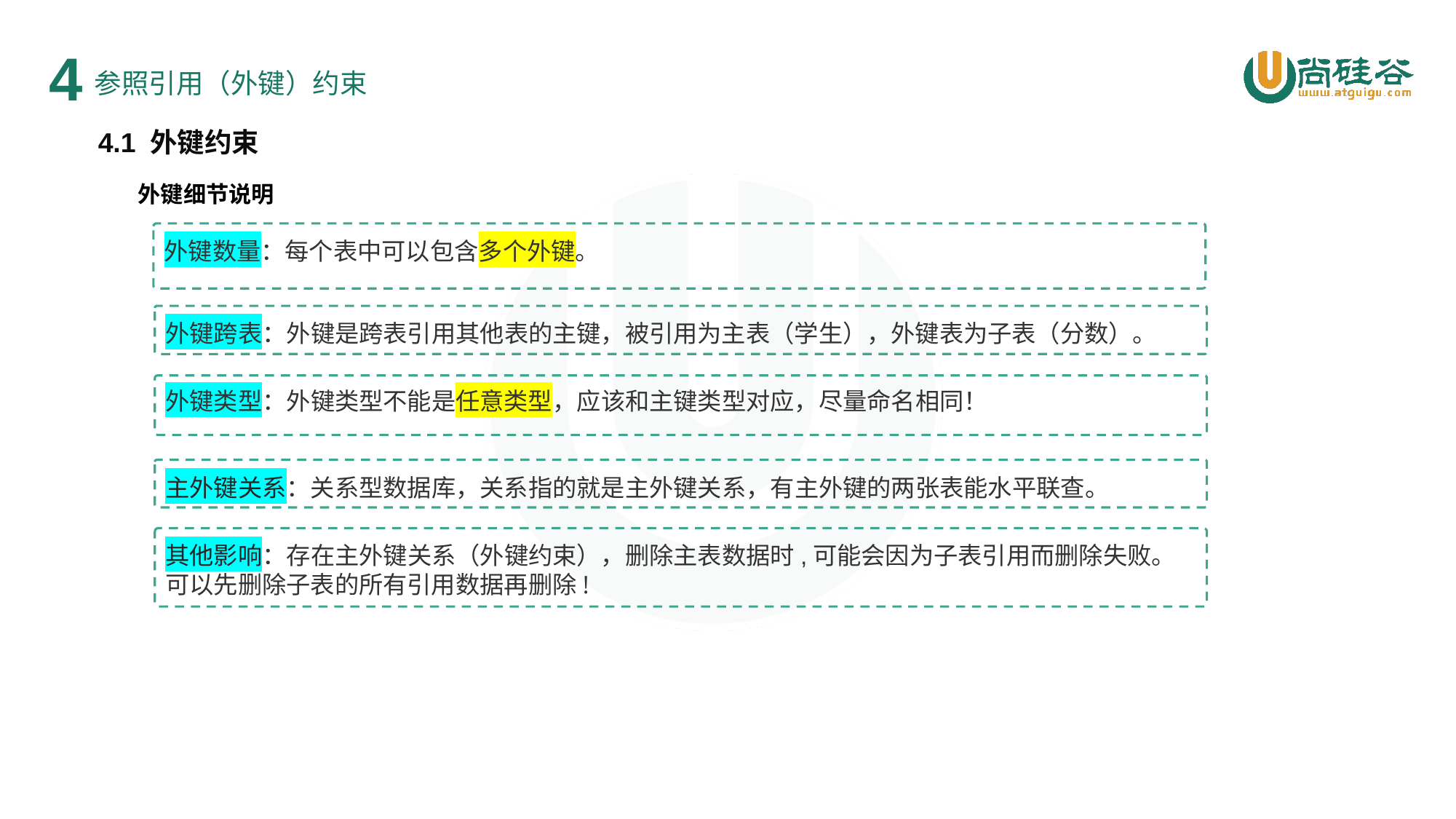

4
参照引用（外键）约束
4.1 外键约束
外键细节说明

外键数量：每个表中可以包含多个外键。

外键跨表：外键是跨表引用其他表的主键，被引用为主表（学生），外键表为子表（分数）。

外键类型：外键类型不能是任意类型，应该和主键类型对应，尽量命名相同！

主外键关系：关系型数据库，关系指的就是主外键关系，有主外键的两张表能水平联查。

其他影响：存在主外键关系（外键约束），删除主表数据时,可能会因为子表引用而删除失败。可以先删除子表的所有引用数据再删除!